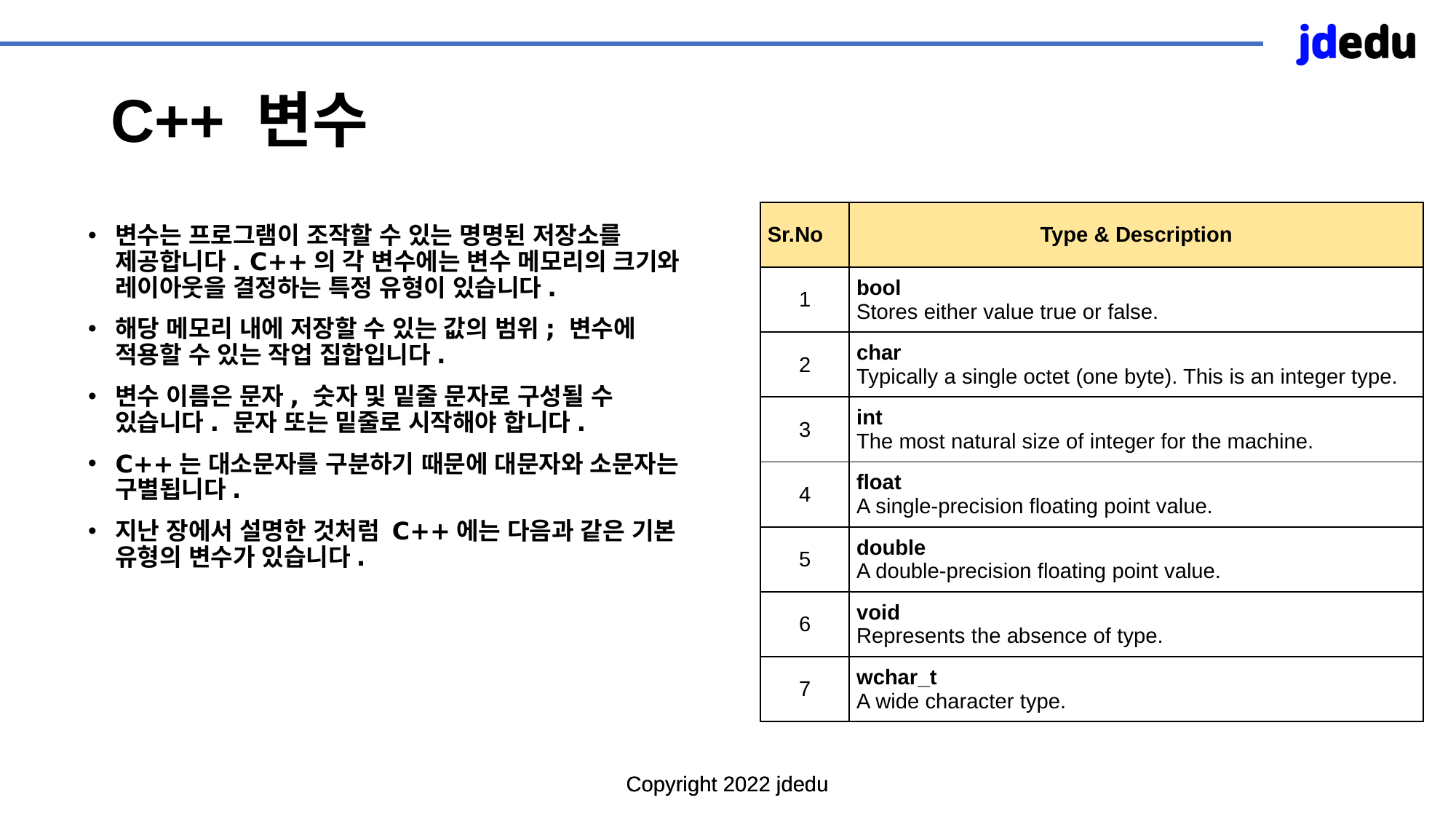

# C++ 변수
| Sr.No | Type & Description |
| --- | --- |
| 1 | bool Stores either value true or false. |
| 2 | char Typically a single octet (one byte). This is an integer type. |
| 3 | int The most natural size of integer for the machine. |
| 4 | float A single-precision floating point value. |
| 5 | double A double-precision floating point value. |
| 6 | void Represents the absence of type. |
| 7 | wchar\_t A wide character type. |
변수는 프로그램이 조작할 수 있는 명명된 저장소를 제공합니다. C++의 각 변수에는 변수 메모리의 크기와 레이아웃을 결정하는 특정 유형이 있습니다.
해당 메모리 내에 저장할 수 있는 값의 범위; 변수에 적용할 수 있는 작업 집합입니다.
변수 이름은 문자, 숫자 및 밑줄 문자로 구성될 수 있습니다. 문자 또는 밑줄로 시작해야 합니다.
C++는 대소문자를 구분하기 때문에 대문자와 소문자는 구별됩니다.
지난 장에서 설명한 것처럼 C++에는 다음과 같은 기본 유형의 변수가 있습니다.